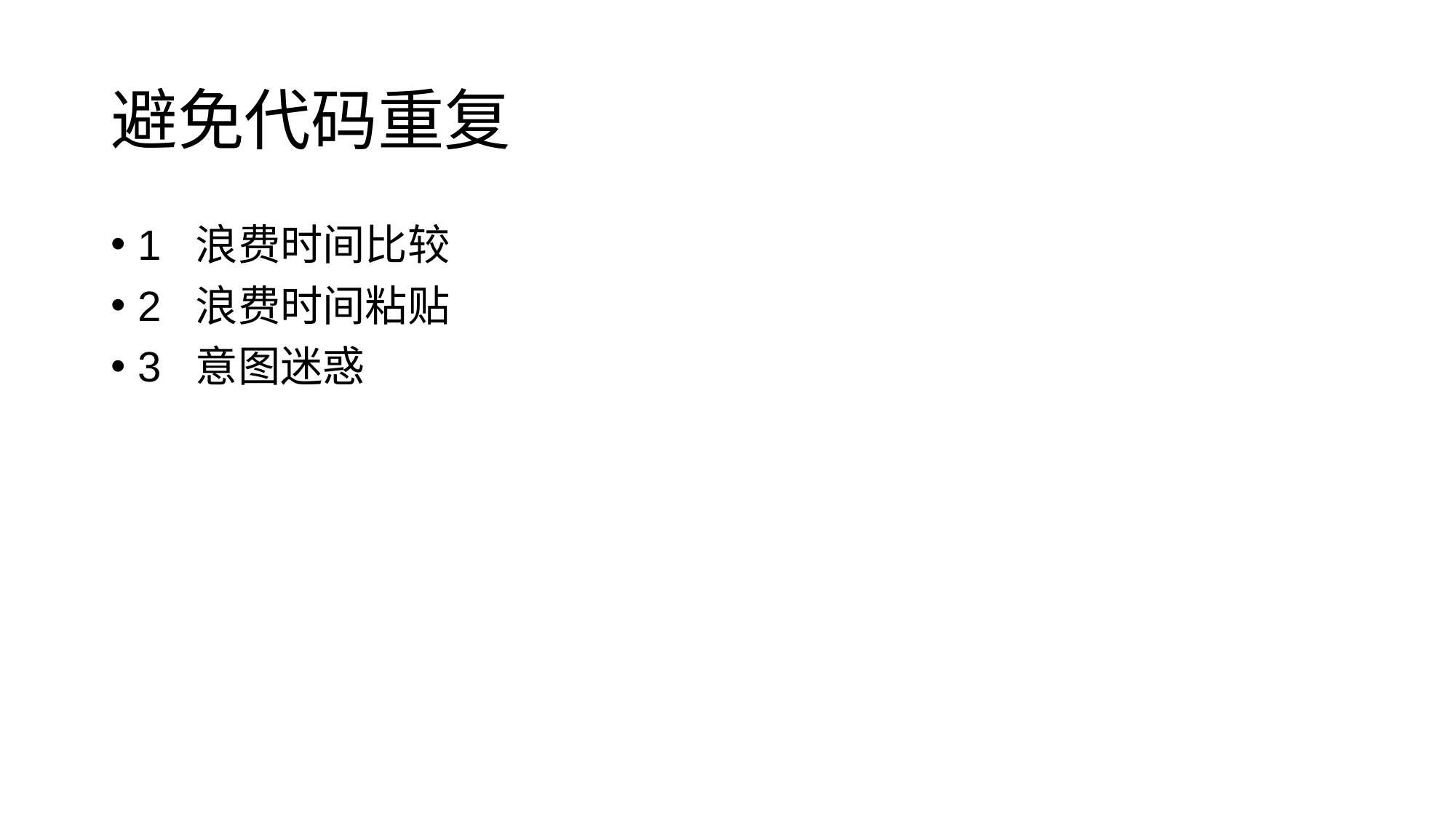

# 避免代码重复
1  浪费时间比较
2  浪费时间粘贴
3  意图迷惑